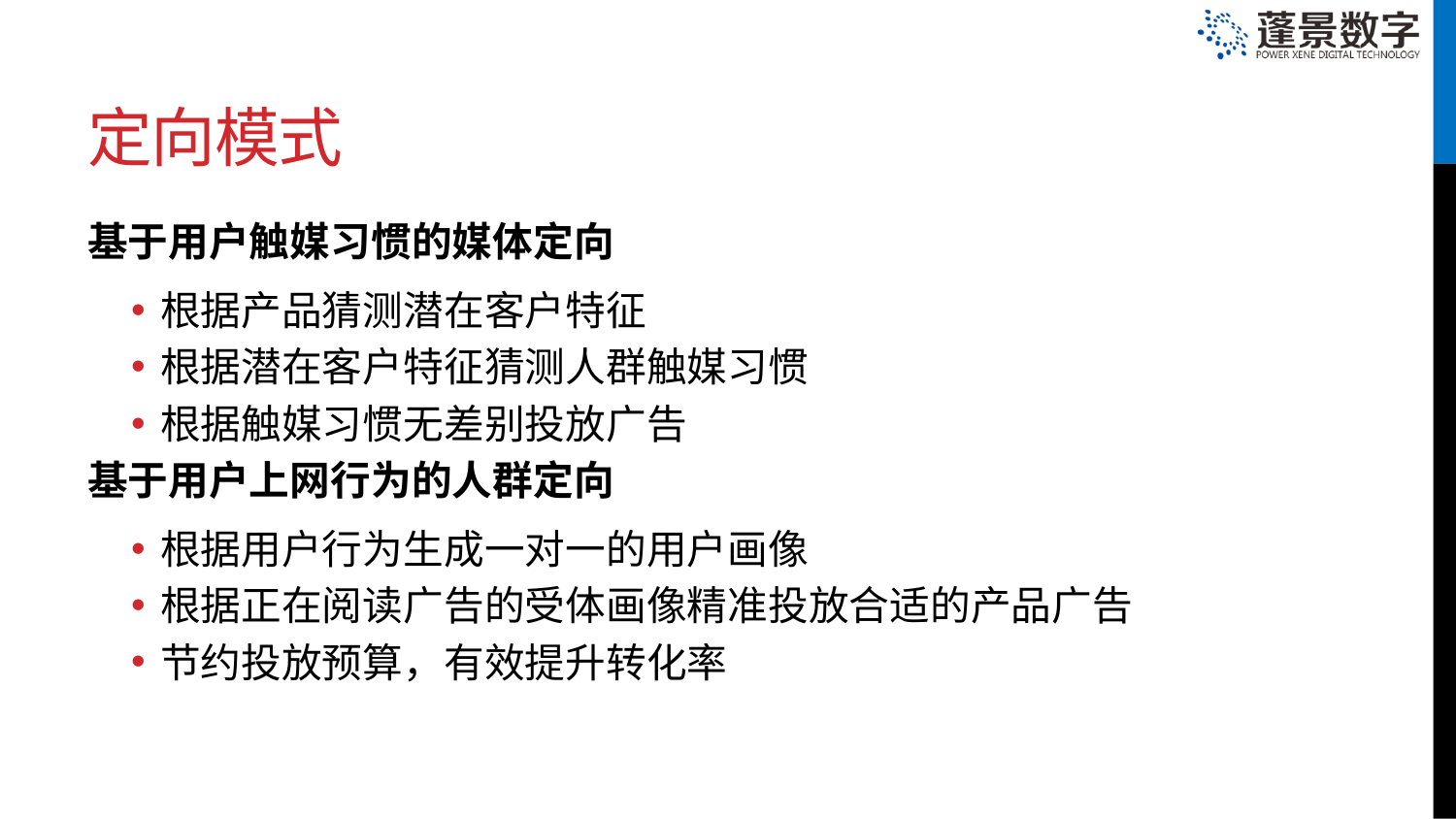

# 定向模式
基于用户触媒习惯的媒体定向
根据产品猜测潜在客户特征
根据潜在客户特征猜测人群触媒习惯
根据触媒习惯无差别投放广告
基于用户上网行为的人群定向
根据用户行为生成一对一的用户画像
根据正在阅读广告的受体画像精准投放合适的产品广告
节约投放预算，有效提升转化率